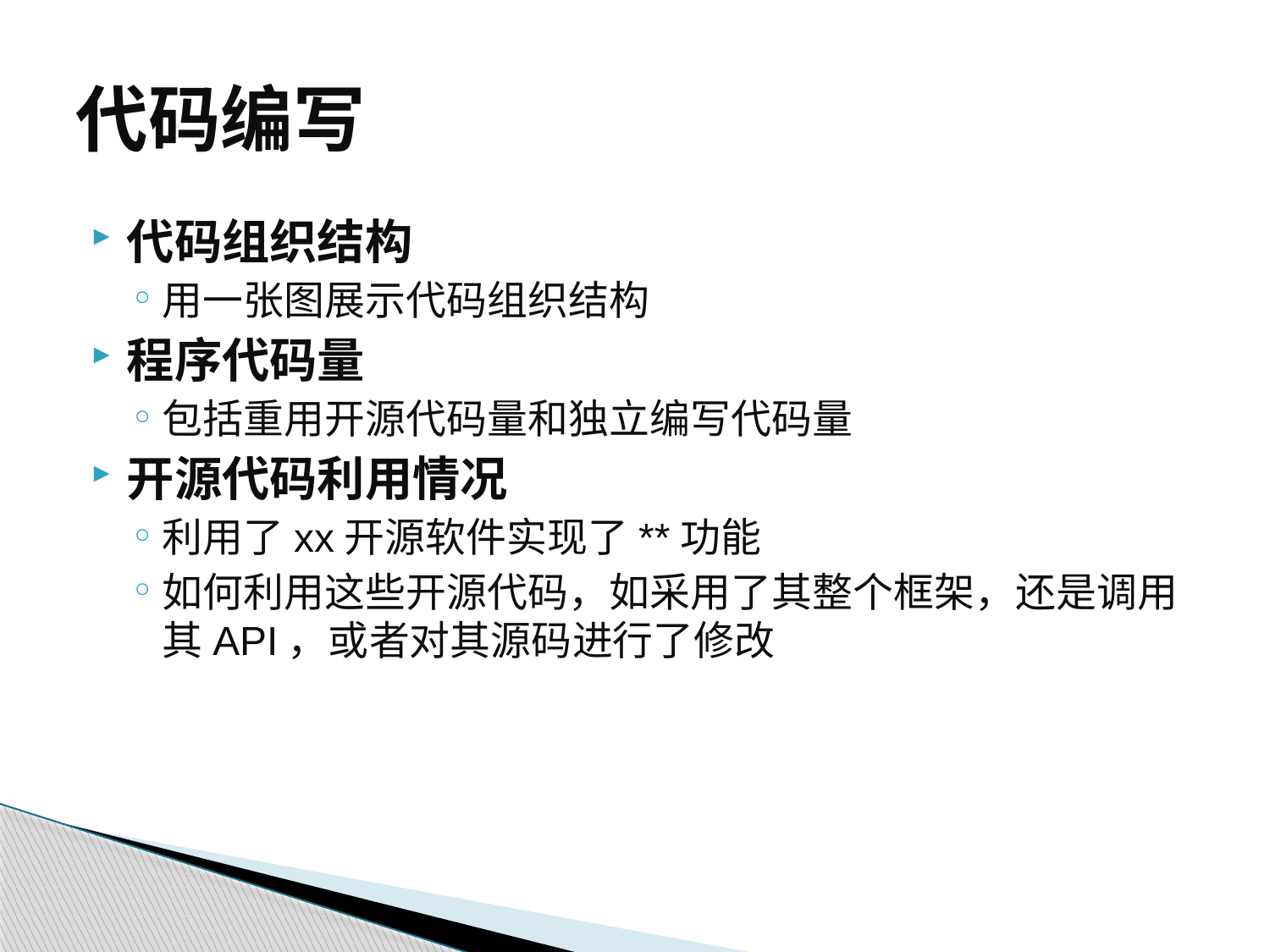

# 代码编写
代码组织结构
用一张图展示代码组织结构
程序代码量
包括重用开源代码量和独立编写代码量
开源代码利用情况
利用了xx开源软件实现了**功能
如何利用这些开源代码，如采用了其整个框架，还是调用其API，或者对其源码进行了修改